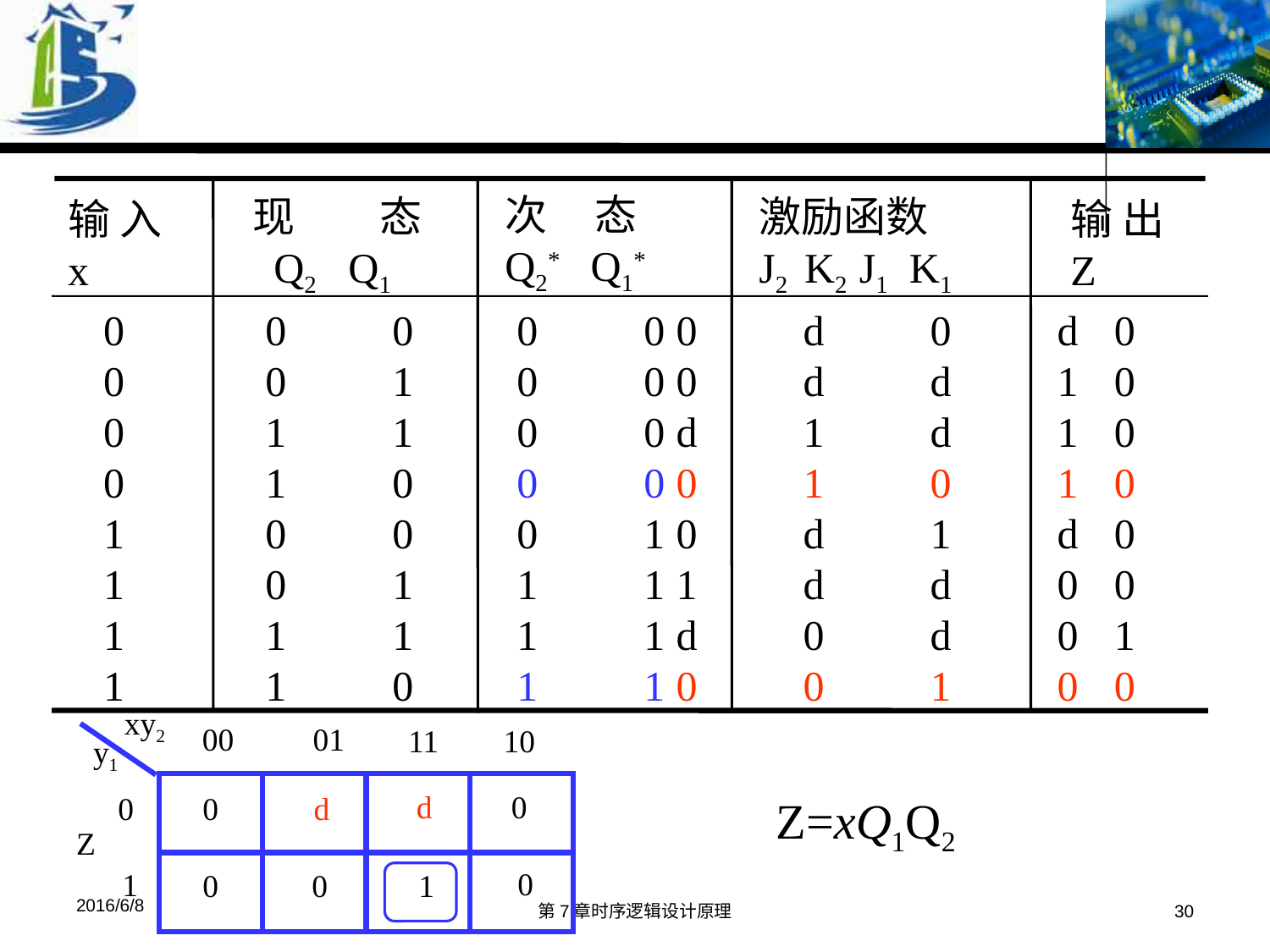

次     态
Q2*     Q1*
现	态
  Q2   Q1
激励函数
J2  K2  J1  K1
输 入
x
输 出
Z

0
0
0
0
1
1
1
1
0	0
0	1
1	1
1	0
0	0
0	1
1	1
1	0
0	0
0	0
0	0
0	0
0	1
1	1
1	1
1	1
0	d	0	d
0	d	d	1
d	1	d	1
0	1	0	1
0	d	1	d
1	d	d	0
d	0	d	0
0	0	1	0
0
0
0
0
0
0
1
0

xy2
00
01
11
10

y1

d
0
0
0
d
Z
0
1
0
0
1

Z=xQ1Q2
2016/6/8
第7章时序逻辑设计原理
30